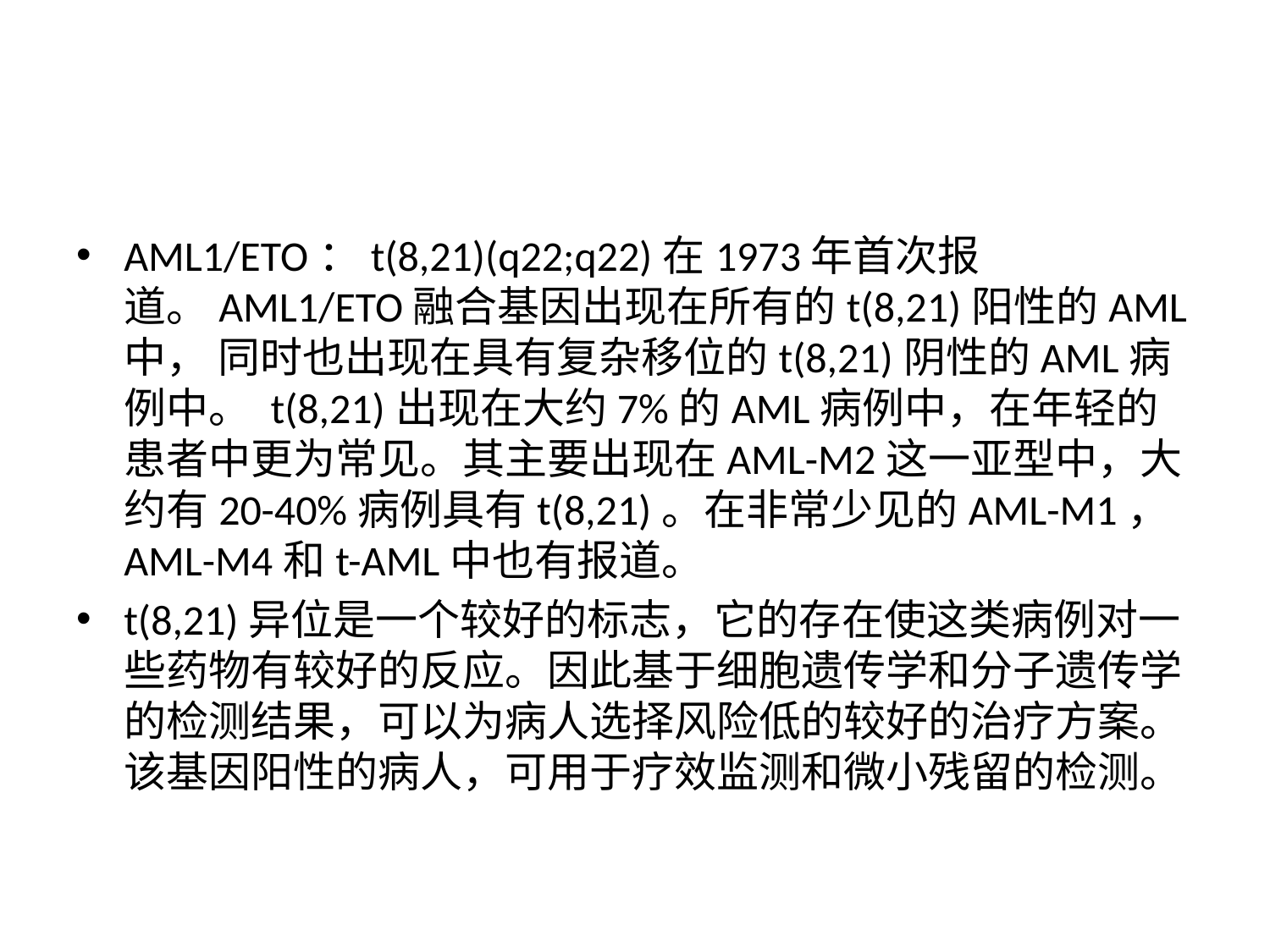

#
AML1/ETO：t(8,21)(q22;q22)在1973年首次报道。AML1/ETO融合基因出现在所有的t(8,21)阳性的AML中， 同时也出现在具有复杂移位的t(8,21)阴性的AML病例中。 t(8,21)出现在大约7%的AML病例中，在年轻的患者中更为常见。其主要出现在AML-M2这一亚型中，大约有20-40%病例具有t(8,21)。在非常少见的AML-M1，AML-M4和t-AML中也有报道。
t(8,21)异位是一个较好的标志，它的存在使这类病例对一些药物有较好的反应。因此基于细胞遗传学和分子遗传学的检测结果，可以为病人选择风险低的较好的治疗方案。该基因阳性的病人，可用于疗效监测和微小残留的检测。